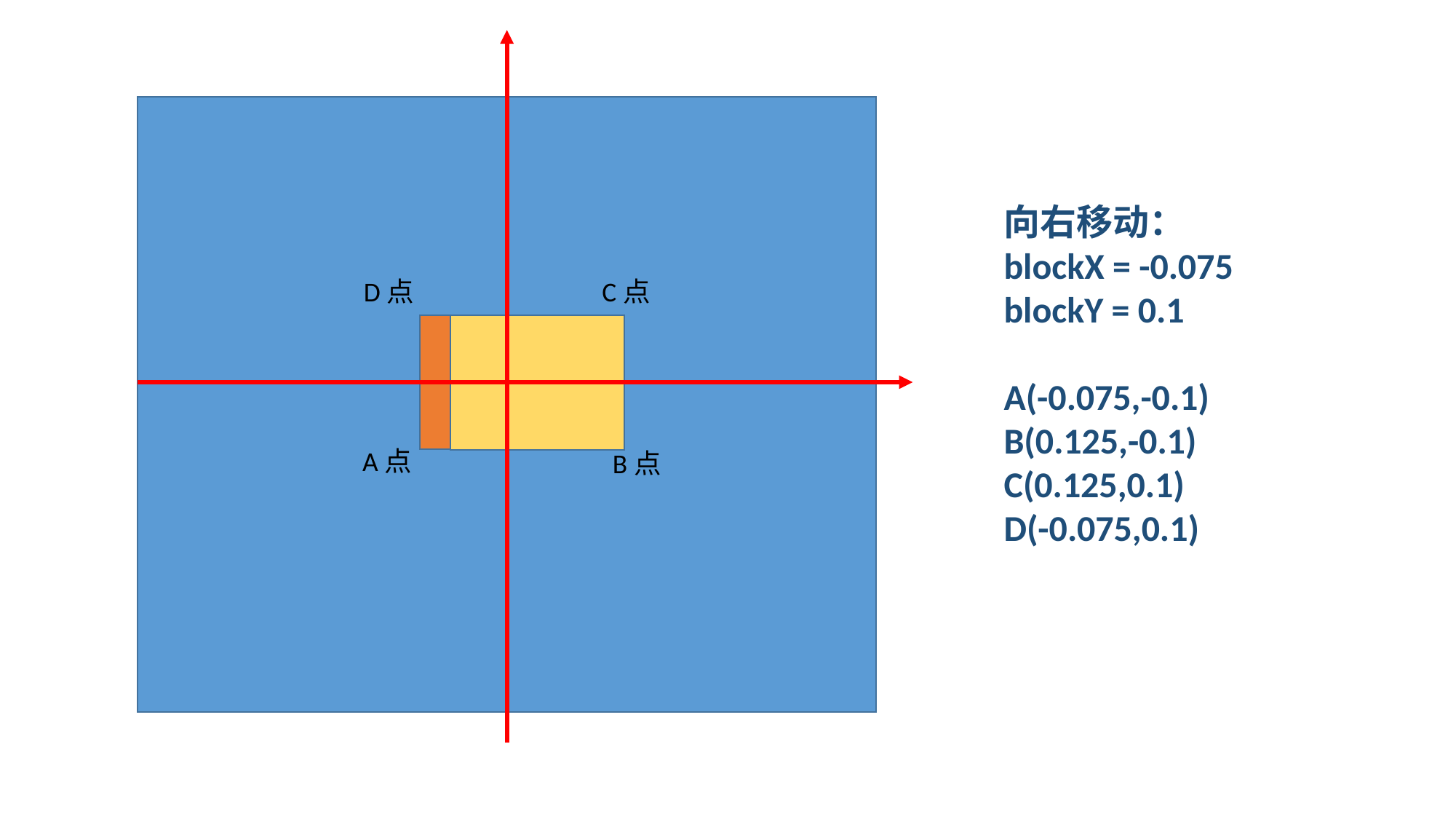

啊
向右移动：
blockX = -0.075
blockY = 0.1

A(-0.075,-0.1)
B(0.125,-0.1)
C(0.125,0.1)
D(-0.075,0.1)

D点
C点

A点
B点